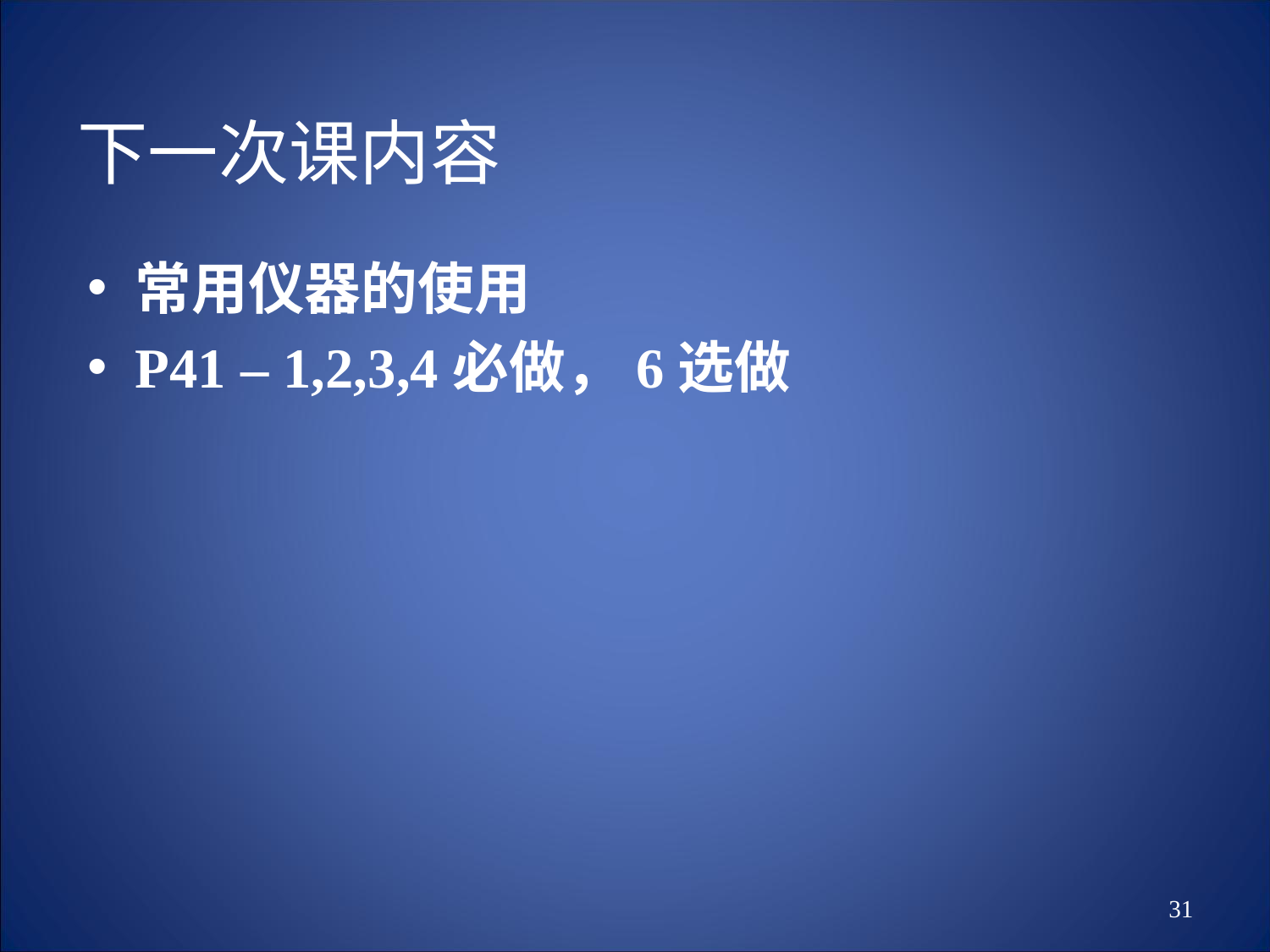

# 下一次课内容
常用仪器的使用
P41 – 1,2,3,4必做，6选做
31